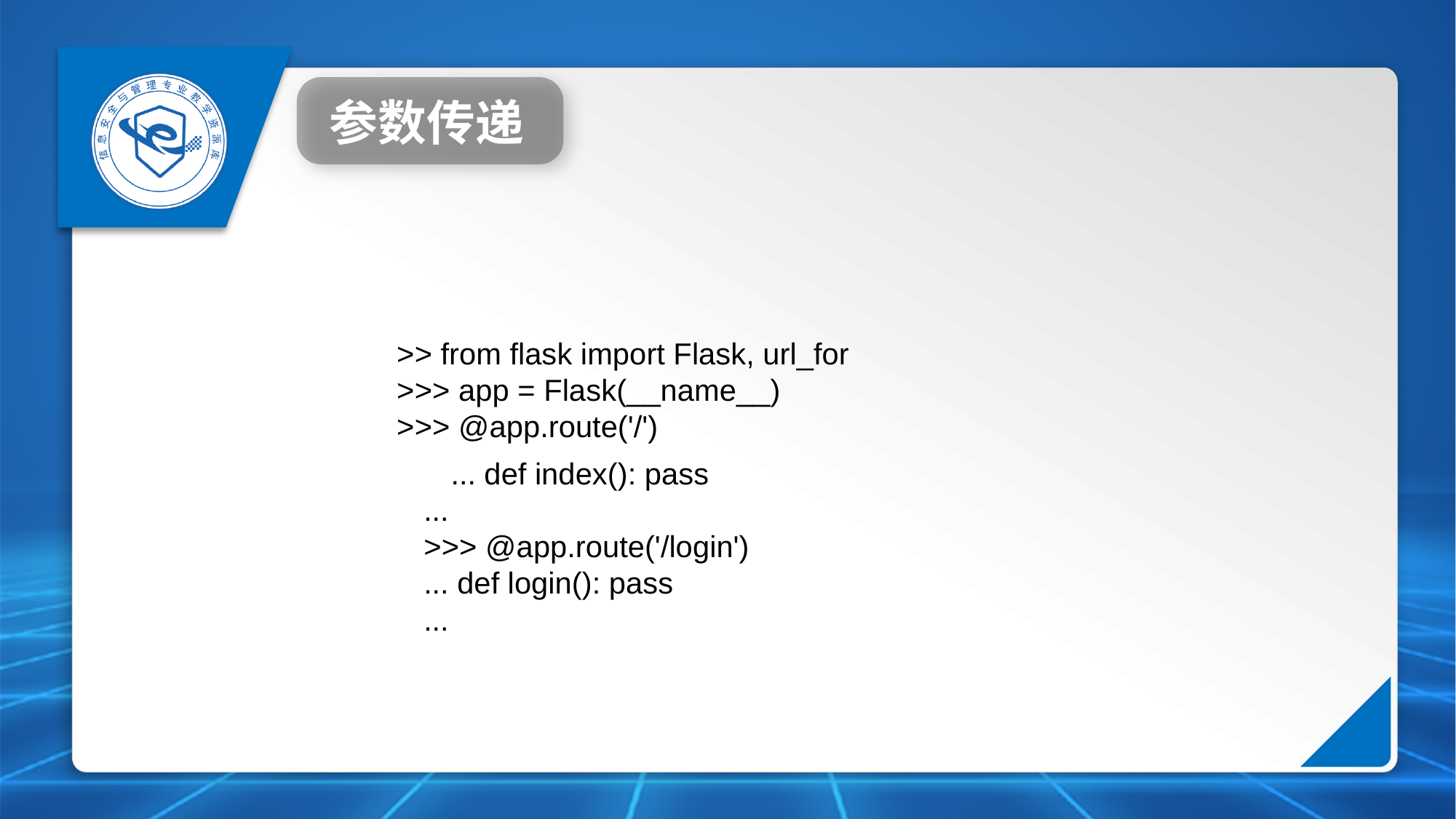

参数传递
>> from flask import Flask, url_for
>>> app = Flask(__name__)
>>> @app.route('/')
... def index(): pass
...
>>> @app.route('/login')
... def login(): pass
...